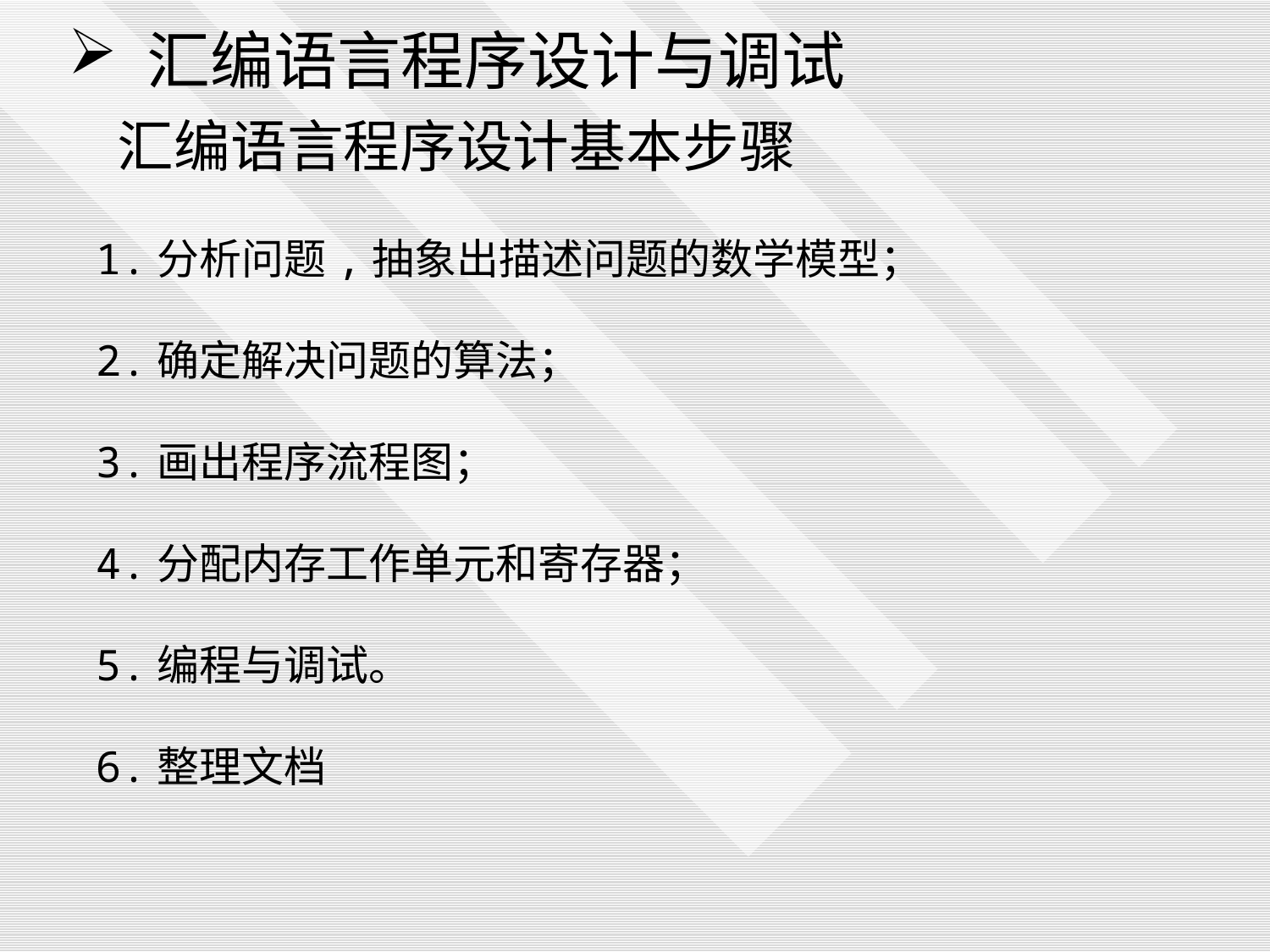

汇编语言程序设计与调试
汇编语言程序设计基本步骤

1.分析问题,抽象出描述问题的数学模型；
2.确定解决问题的算法；
3.画出程序流程图；
4.分配内存工作单元和寄存器；
5.编程与调试。
6.整理文档